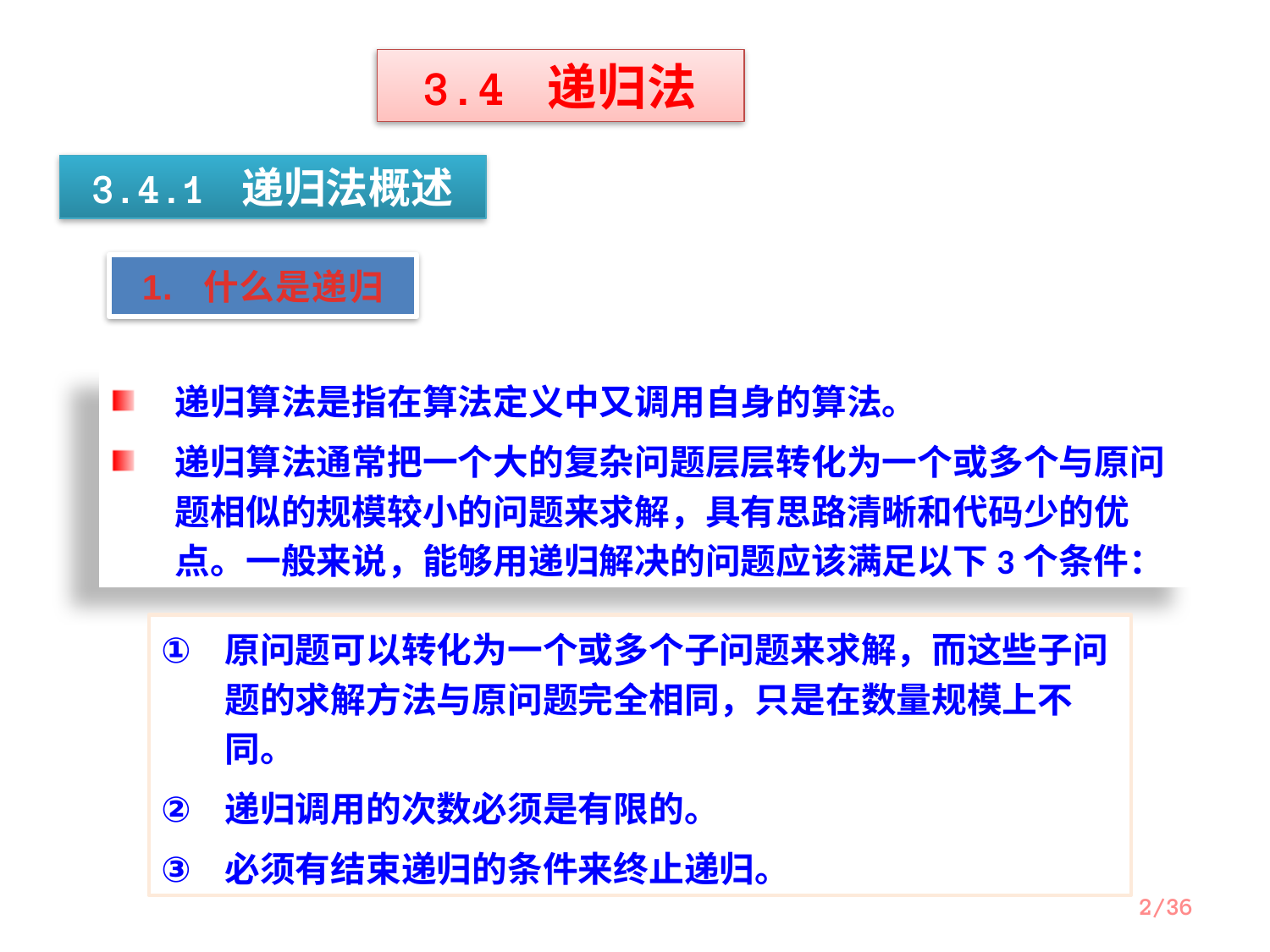

3.4 递归法
3.4.1 递归法概述
1.  什么是递归
递归算法是指在算法定义中又调用自身的算法。
递归算法通常把一个大的复杂问题层层转化为一个或多个与原问题相似的规模较小的问题来求解，具有思路清晰和代码少的优点。一般来说，能够用递归解决的问题应该满足以下3个条件：
原问题可以转化为一个或多个子问题来求解，而这些子问题的求解方法与原问题完全相同，只是在数量规模上不同。
递归调用的次数必须是有限的。
必须有结束递归的条件来终止递归。
2/36